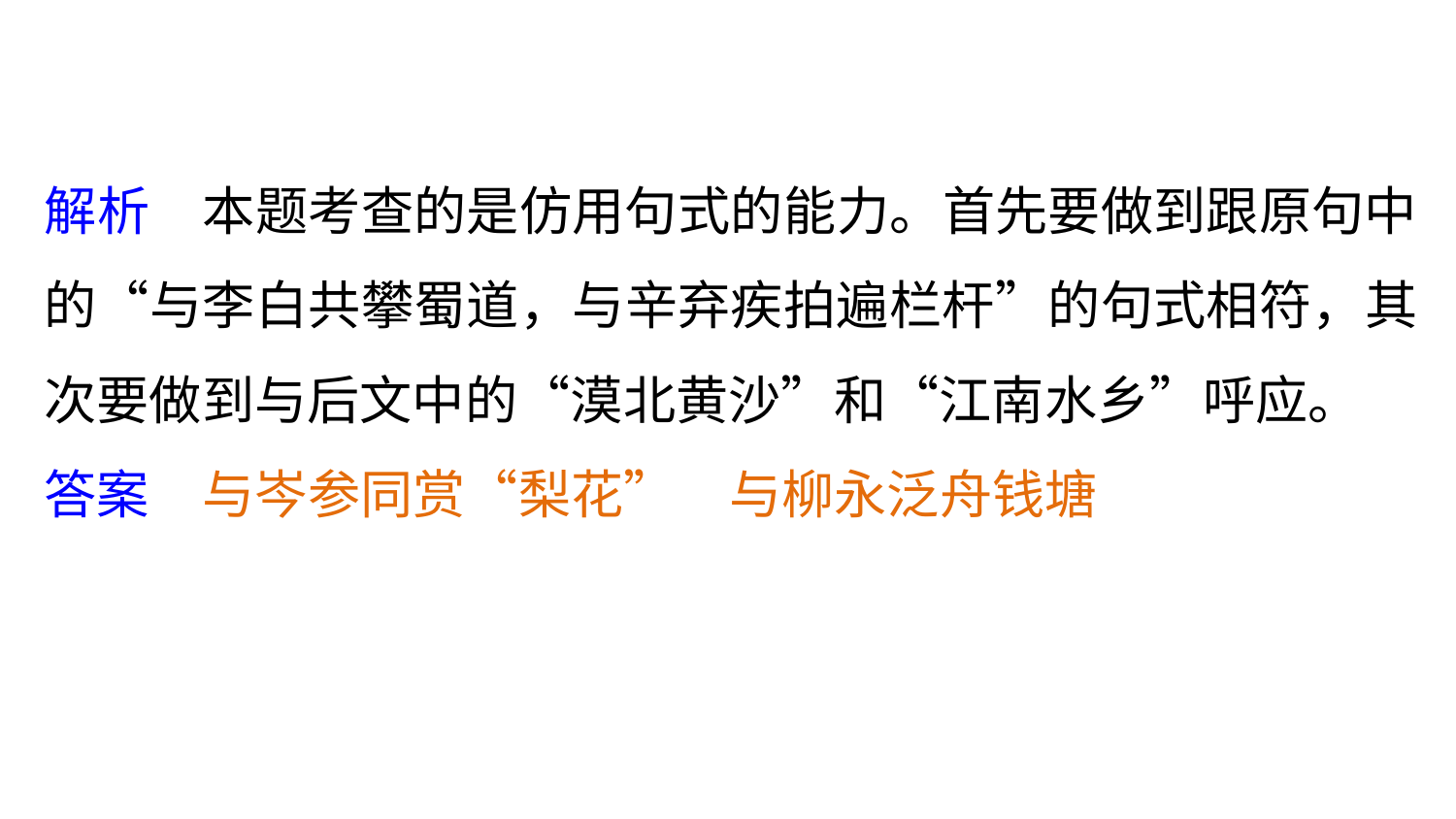

解析　本题考查的是仿用句式的能力。首先要做到跟原句中的“与李白共攀蜀道，与辛弃疾拍遍栏杆”的句式相符，其次要做到与后文中的“漠北黄沙”和“江南水乡”呼应。
答案　与岑参同赏“梨花”　与柳永泛舟钱塘